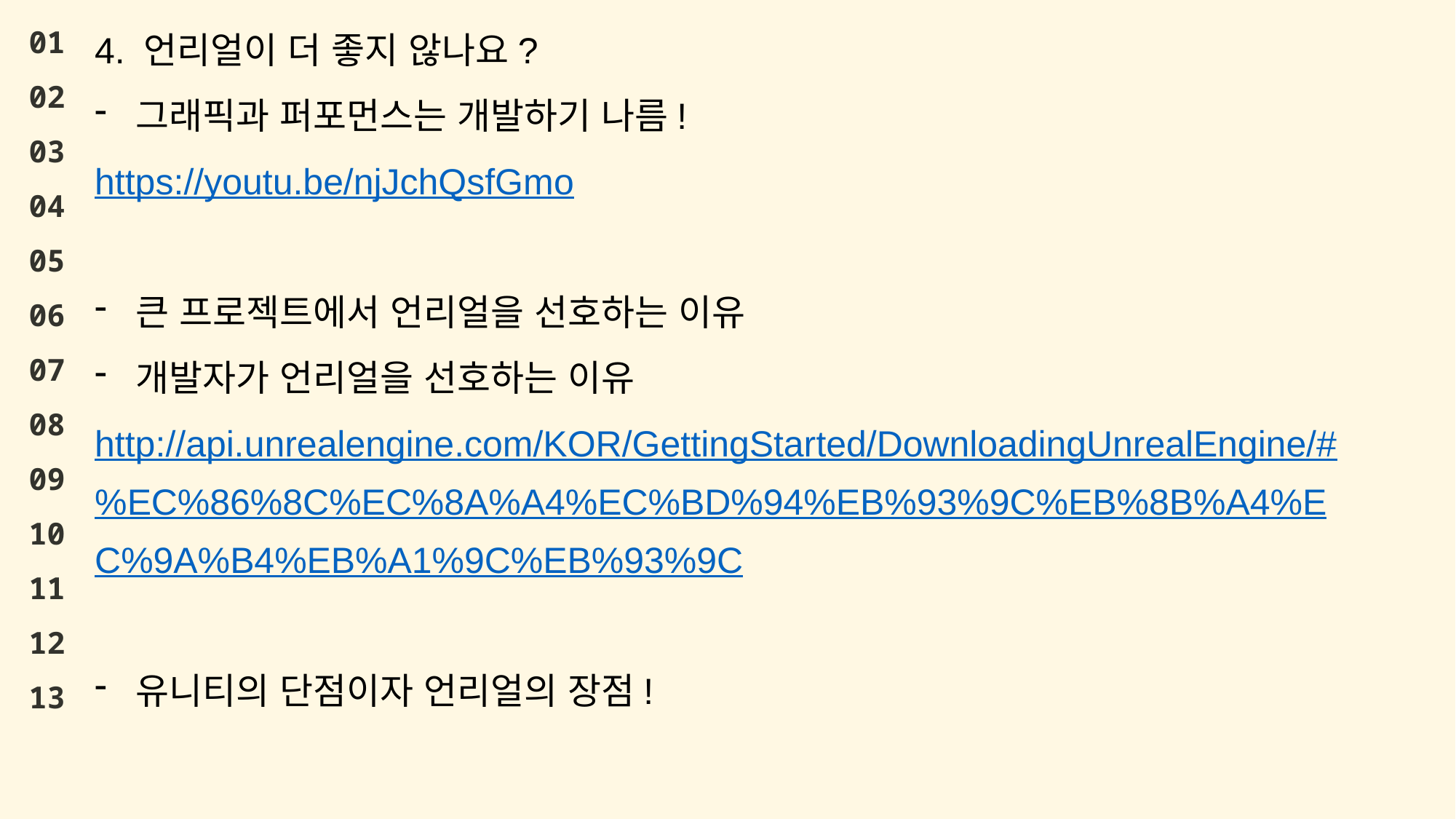

01
02
03
04
05
06
07
08
09
10
11
12
13
4. 언리얼이 더 좋지 않나요?
그래픽과 퍼포먼스는 개발하기 나름!
https://youtu.be/njJchQsfGmo

큰 프로젝트에서 언리얼을 선호하는 이유
개발자가 언리얼을 선호하는 이유
http://api.unrealengine.com/KOR/GettingStarted/DownloadingUnrealEngine/#%EC%86%8C%EC%8A%A4%EC%BD%94%EB%93%9C%EB%8B%A4%EC%9A%B4%EB%A1%9C%EB%93%9C

유니티의 단점이자 언리얼의 장점!